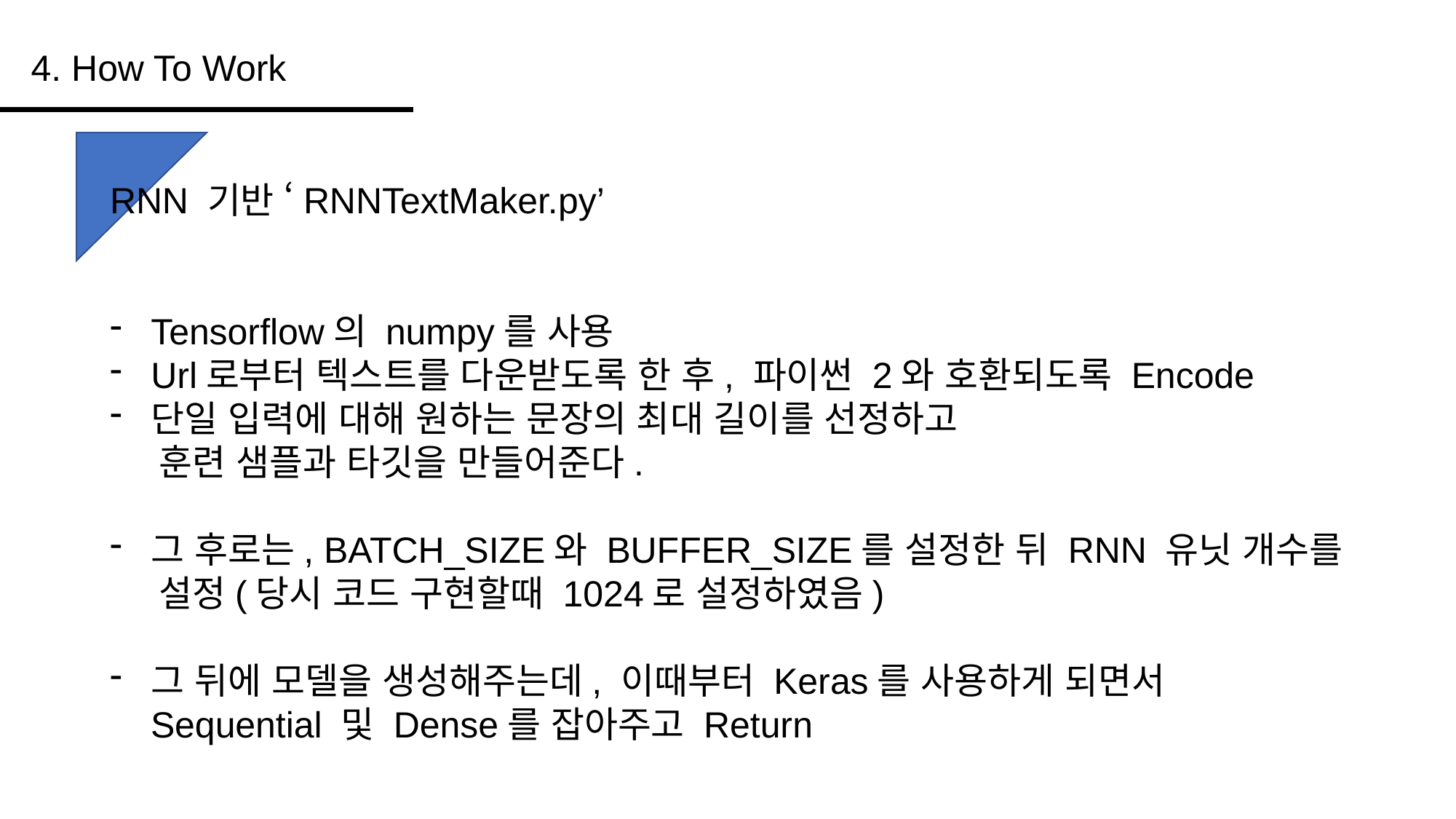

4. How To Work

RNN 기반 ‘RNNTextMaker.py’

Tensorflow의 numpy를 사용
Url로부터 텍스트를 다운받도록 한 후, 파이썬 2와 호환되도록 Encode
단일 입력에 대해 원하는 문장의 최대 길이를 선정하고
    훈련 샘플과 타깃을 만들어준다.

그 후로는, BATCH_SIZE와 BUFFER_SIZE를 설정한 뒤 RNN 유닛 개수를
    설정(당시 코드 구현할때 1024로 설정하였음)

그 뒤에 모델을 생성해주는데, 이때부터 Keras를 사용하게 되면서
    Sequential 및 Dense를 잡아주고 Return